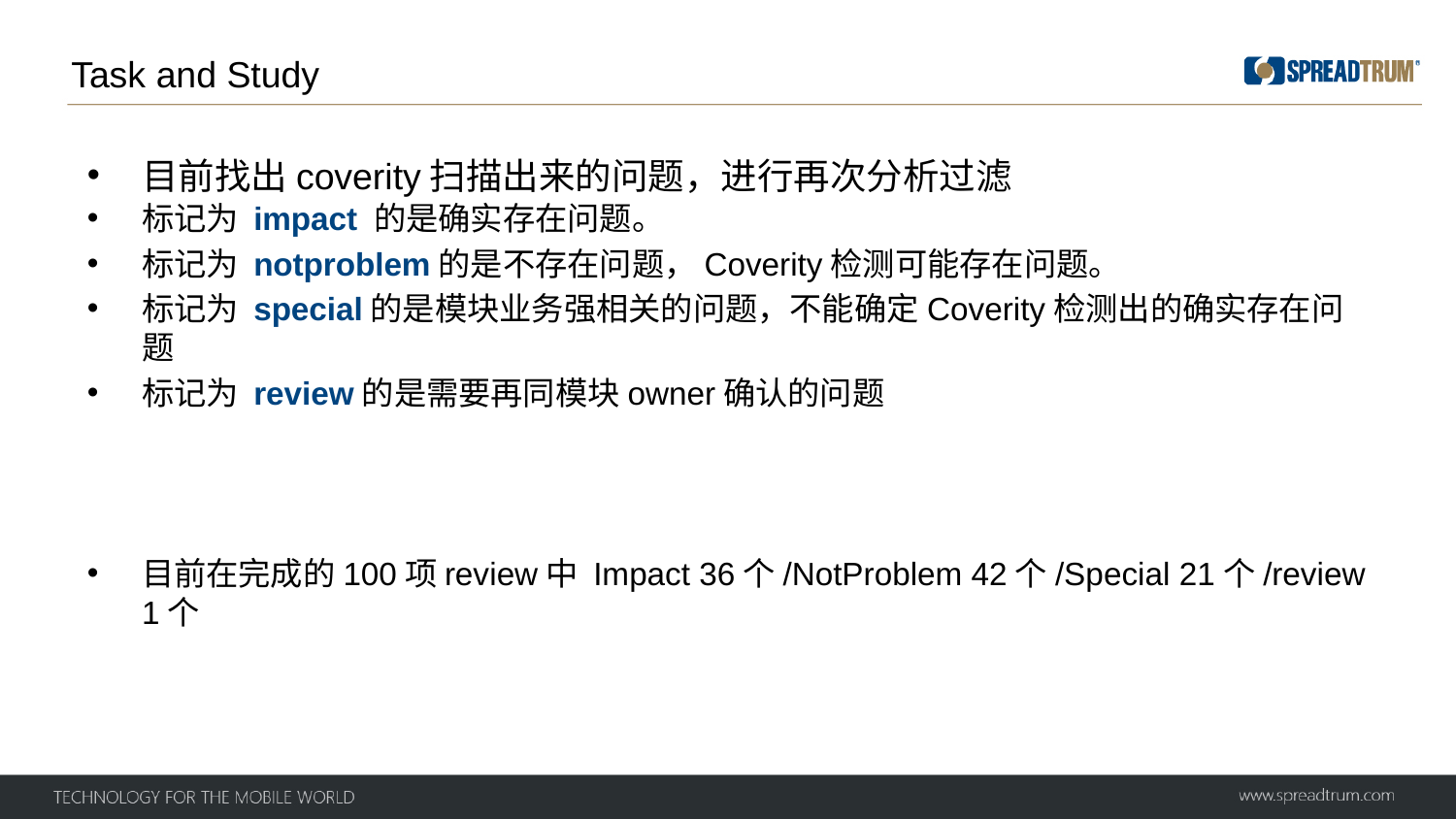

# Task and Study
目前找出coverity扫描出来的问题，进行再次分析过滤
标记为 impact 的是确实存在问题。
标记为 notproblem的是不存在问题，Coverity检测可能存在问题。
标记为 special的是模块业务强相关的问题，不能确定Coverity检测出的确实存在问题
标记为 review的是需要再同模块owner确认的问题

目前在完成的100项review中 Impact 36个/NotProblem 42个/Special 21个/review 1个